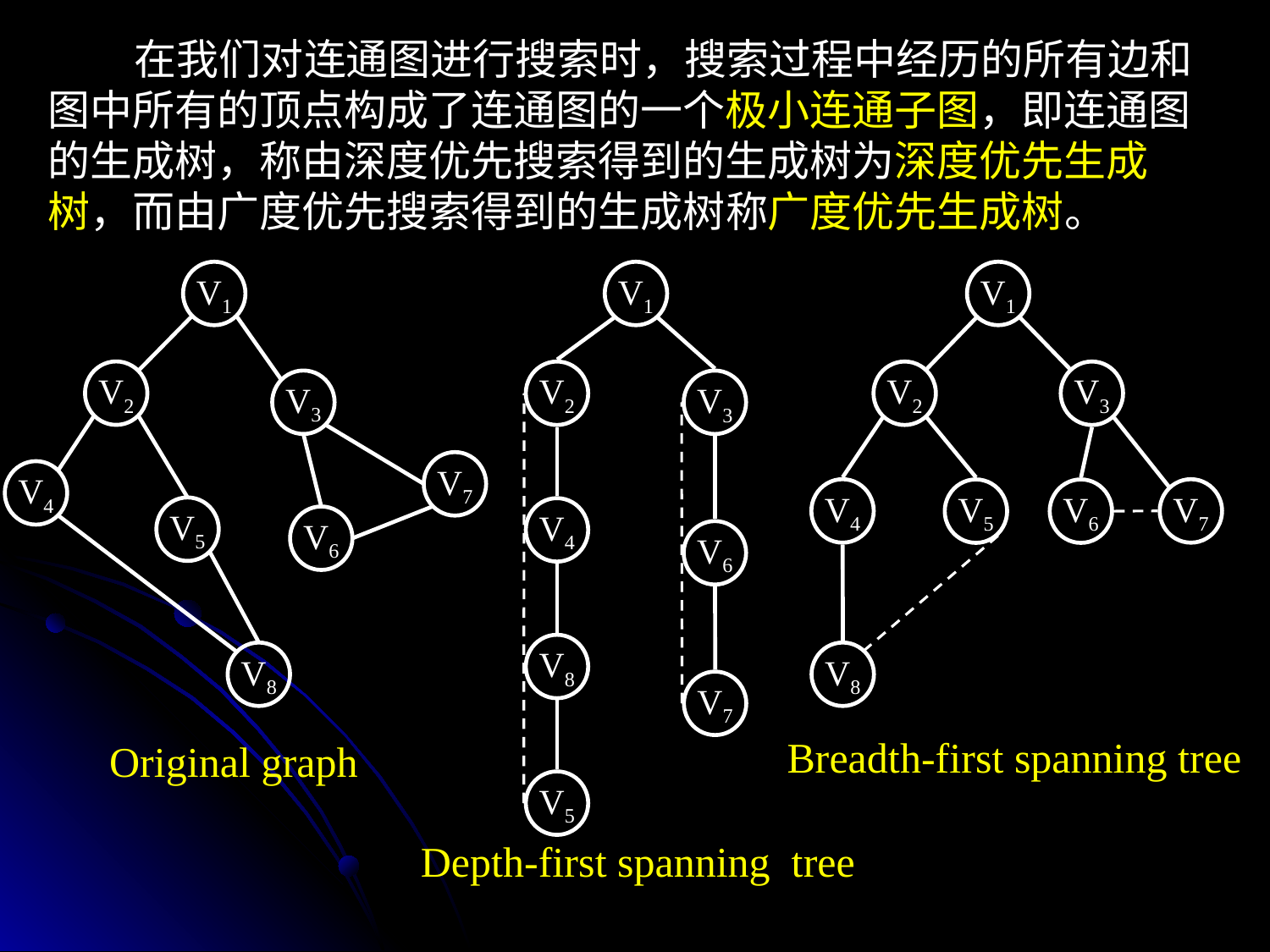

在我们对连通图进行搜索时，搜索过程中经历的所有边和图中所有的顶点构成了连通图的一个极小连通子图，即连通图的生成树，称由深度优先搜索得到的生成树为深度优先生成树，而由广度优先搜索得到的生成树称广度优先生成树。
V1
V2
V3
V7
V4
V5
V6
V8
Original graph
V1
V2
V3
V4
V6
V8
V7
V5
Depth-first spanning  tree
V1
V2
V3
V4
V7
V5
V6
V8
Breadth-first spanning tree